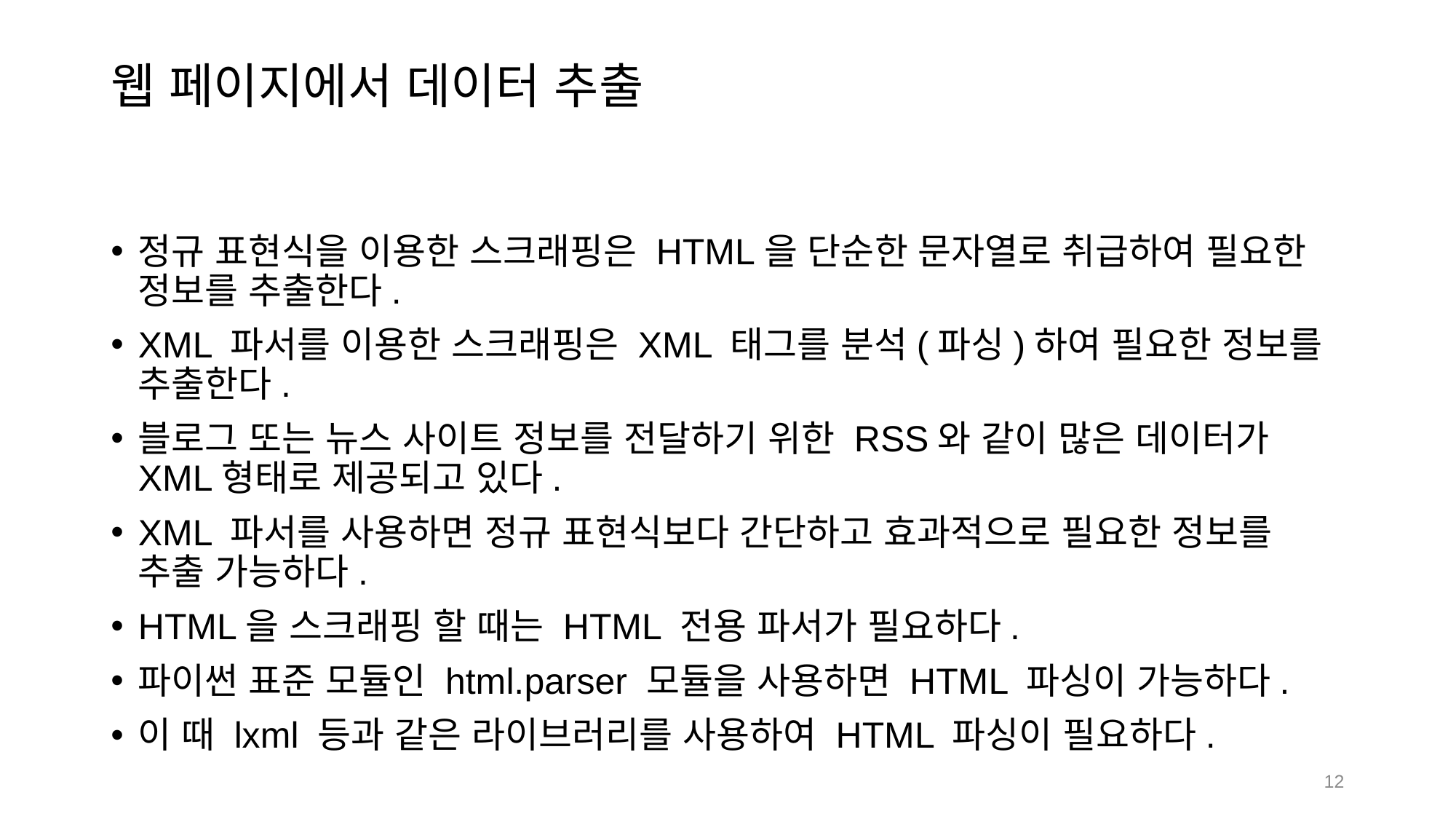

# 웹 페이지에서 데이터 추출

정규 표현식을 이용한 스크래핑은 HTML을 단순한 문자열로 취급하여 필요한 정보를 추출한다.
XML 파서를 이용한 스크래핑은 XML 태그를 분석(파싱)하여 필요한 정보를 추출한다.
블로그 또는 뉴스 사이트 정보를 전달하기 위한 RSS와 같이 많은 데이터가 XML형태로 제공되고 있다.
XML 파서를 사용하면 정규 표현식보다 간단하고 효과적으로 필요한 정보를 추출 가능하다.
HTML을 스크래핑 할 때는 HTML 전용 파서가 필요하다.
파이썬 표준 모듈인 html.parser 모듈을 사용하면 HTML 파싱이 가능하다.
이 때 lxml 등과 같은 라이브러리를 사용하여 HTML 파싱이 필요하다.
12